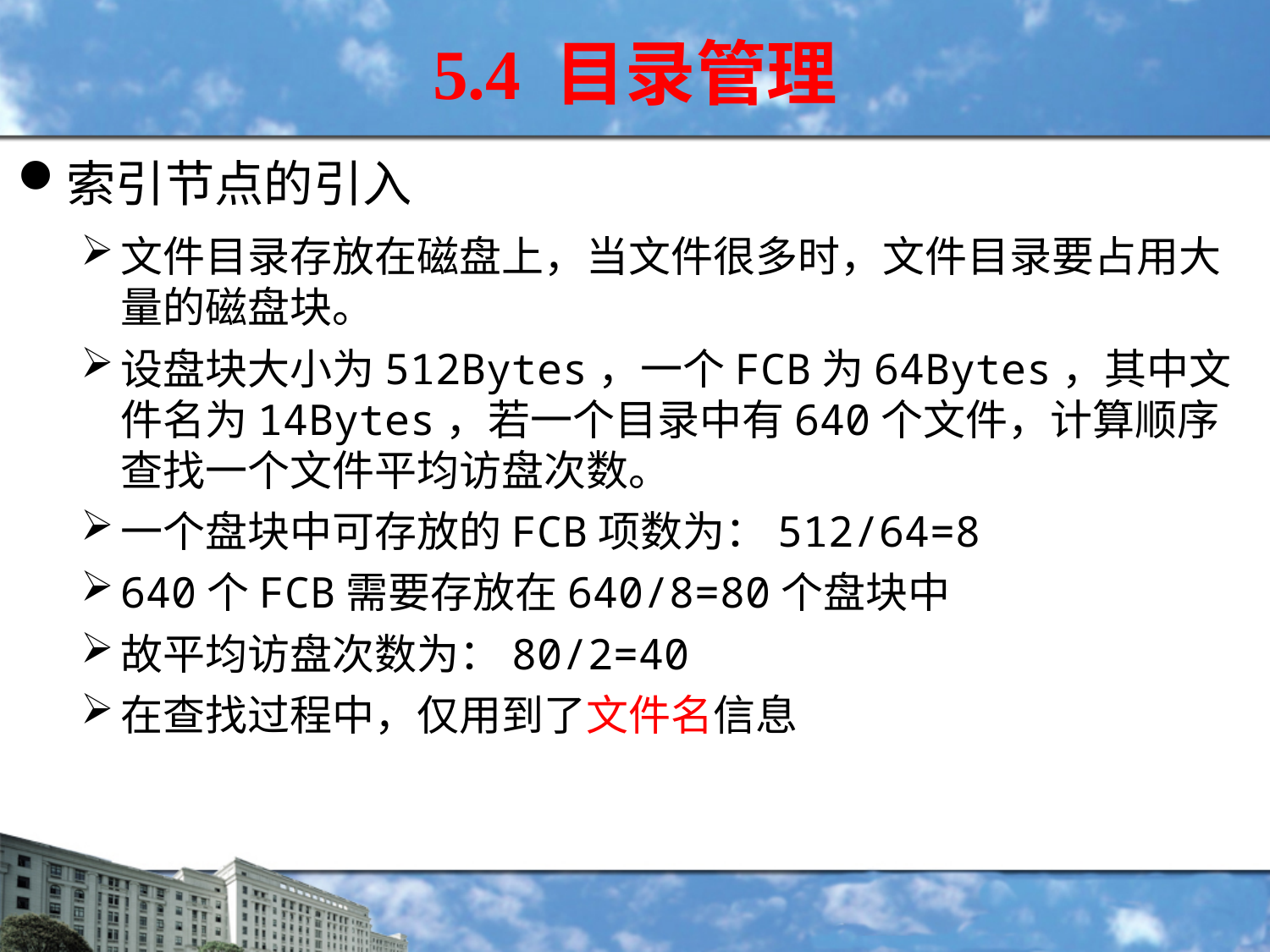

5.4 目录管理
索引节点的引入
文件目录存放在磁盘上，当文件很多时，文件目录要占用大量的磁盘块。
设盘块大小为512Bytes，一个FCB为64Bytes，其中文件名为14Bytes，若一个目录中有640个文件，计算顺序查找一个文件平均访盘次数。
一个盘块中可存放的FCB项数为：512/64=8
640个FCB需要存放在640/8=80个盘块中
故平均访盘次数为：80/2=40
在查找过程中，仅用到了文件名信息